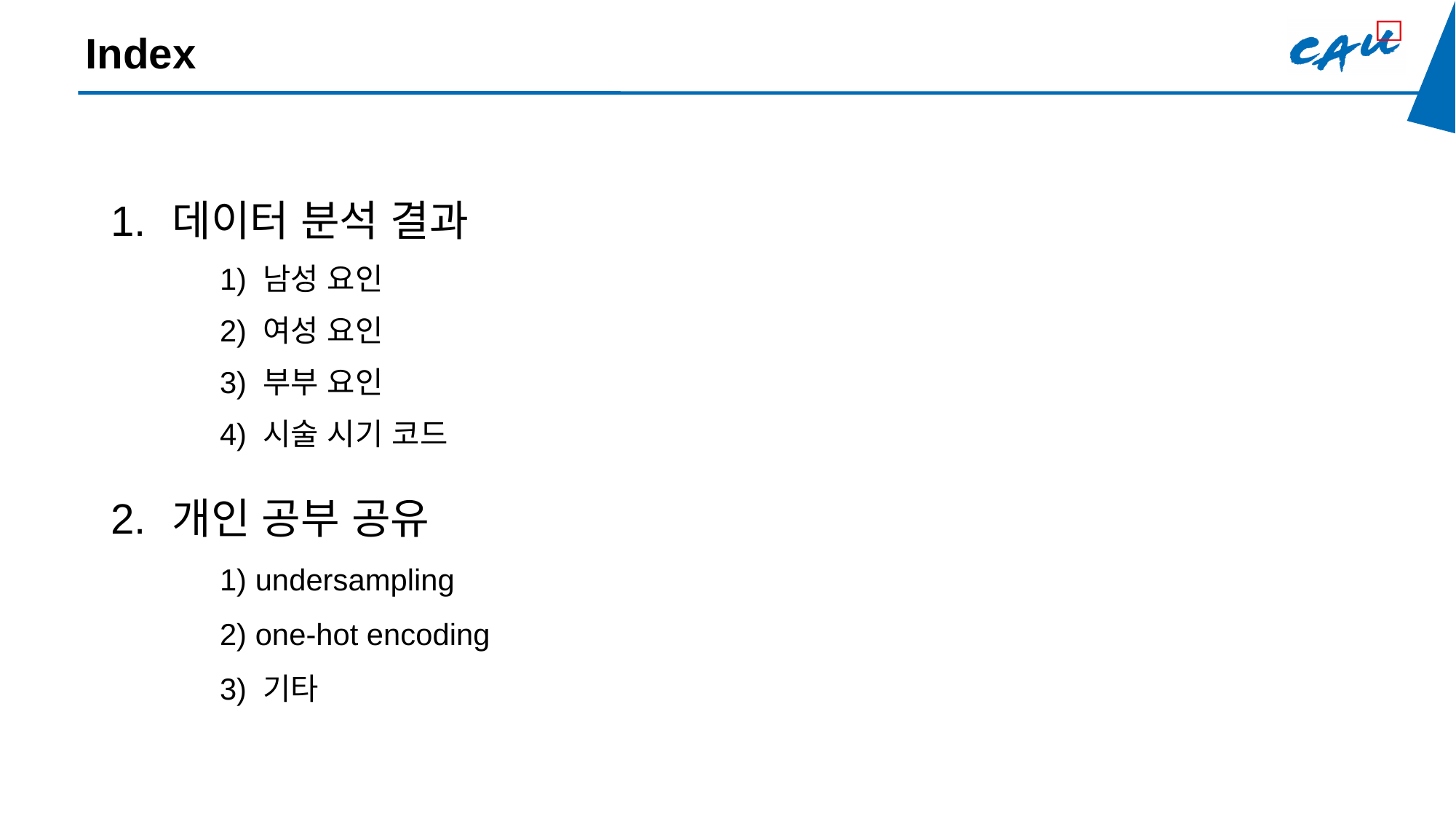

Index
데이터 분석 결과
	1) 남성 요인
	2) 여성 요인
	3) 부부 요인
	4) 시술 시기 코드
개인 공부 공유
	1) undersampling
	2) one-hot encoding
	3) 기타